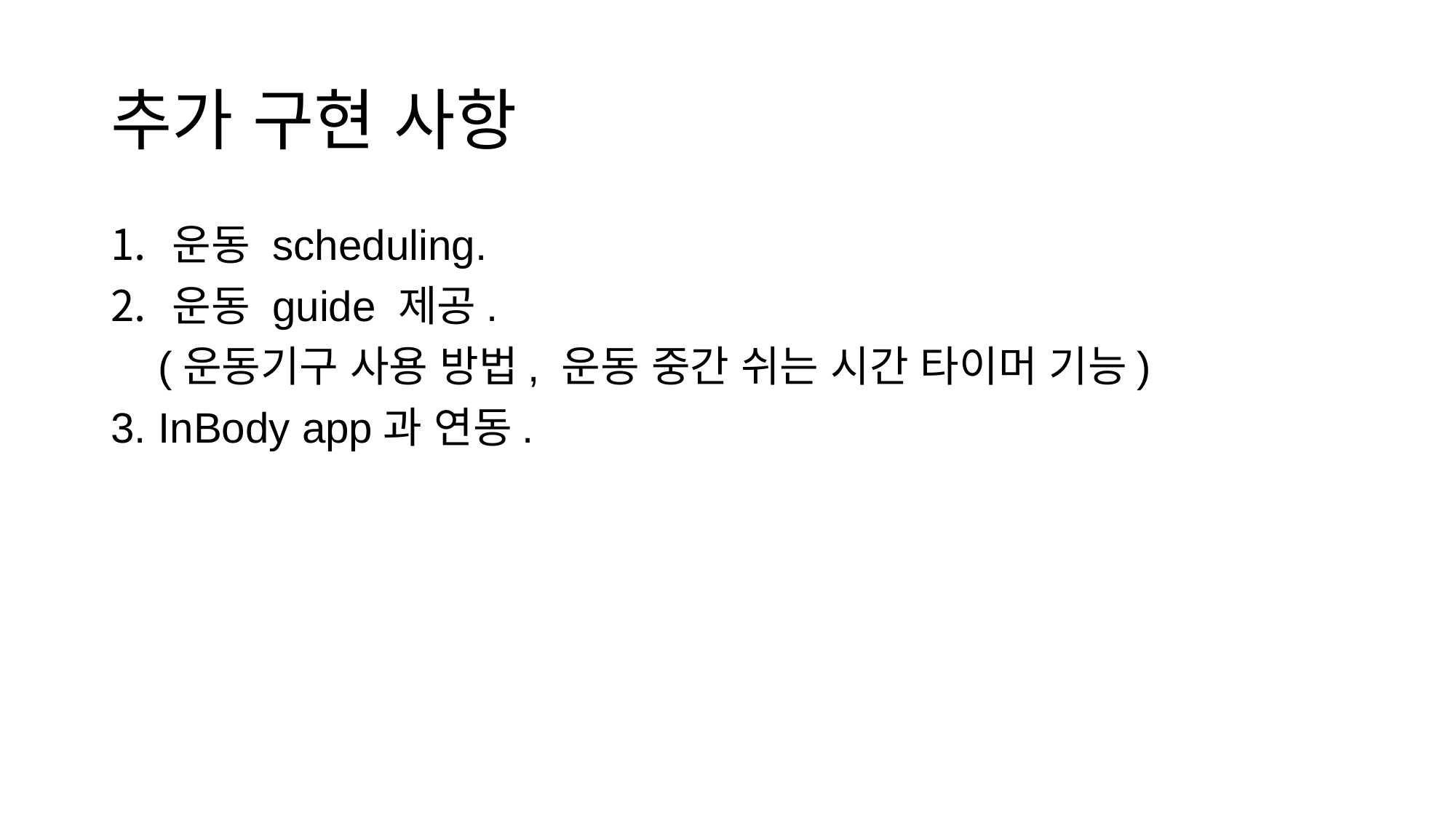

# 추가 구현 사항
운동 scheduling.
운동 guide 제공.
    (운동기구 사용 방법, 운동 중간 쉬는 시간 타이머 기능)
3. InBody app과 연동.